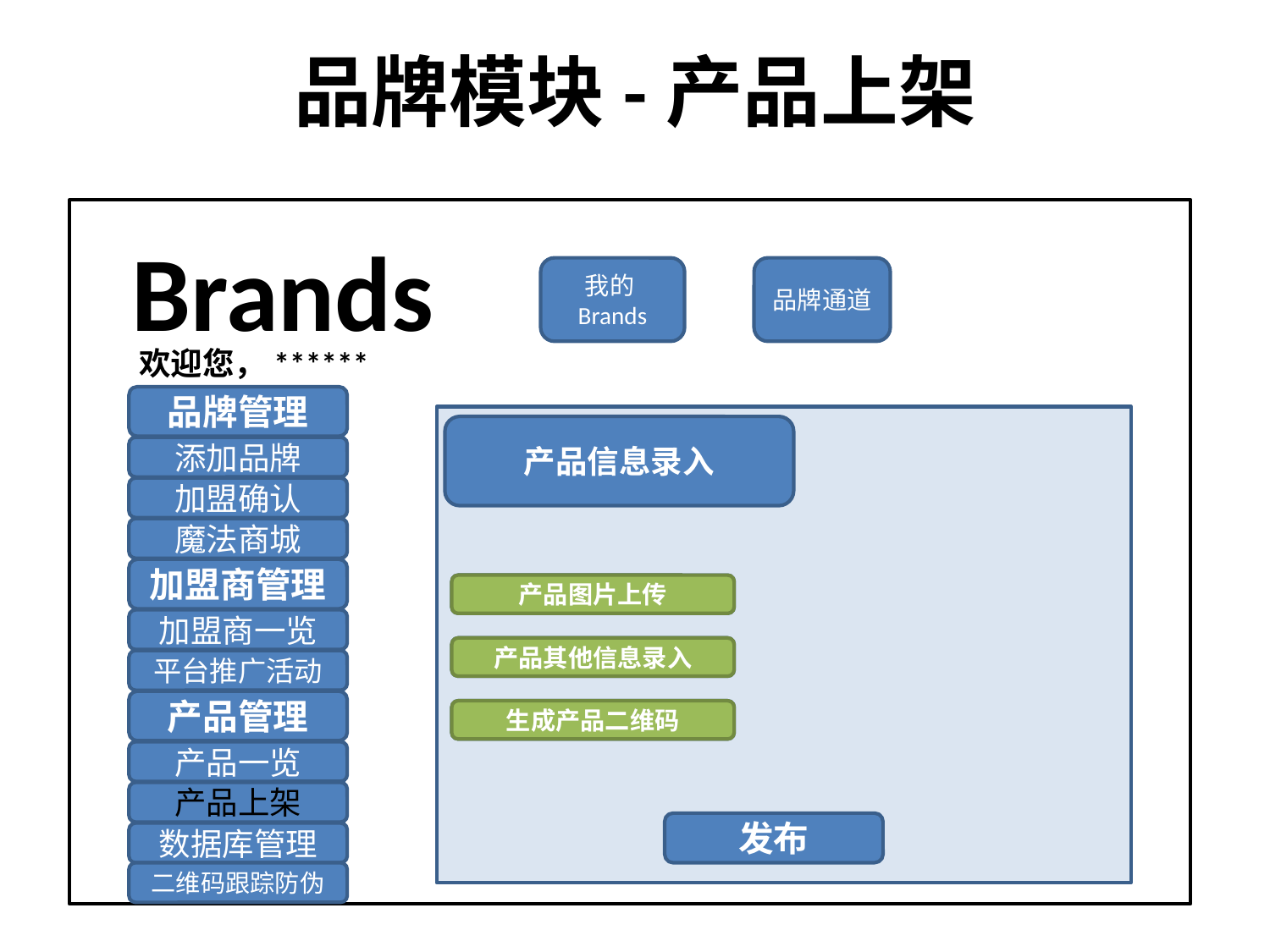

# 品牌模块-产品上架

Brands
我的Brands
品牌通道
欢迎您，******
品牌管理

产品信息录入
添加品牌
加盟确认
魔法商城
加盟商管理
品牌Logo上传
产品图片上传
加盟商一览
品牌其他信息录入
产品其他信息录入
平台推广活动
产品管理
生成品牌二维码
生成产品二维码
产品一览
产品上架
发布
数据库管理
二维码跟踪防伪